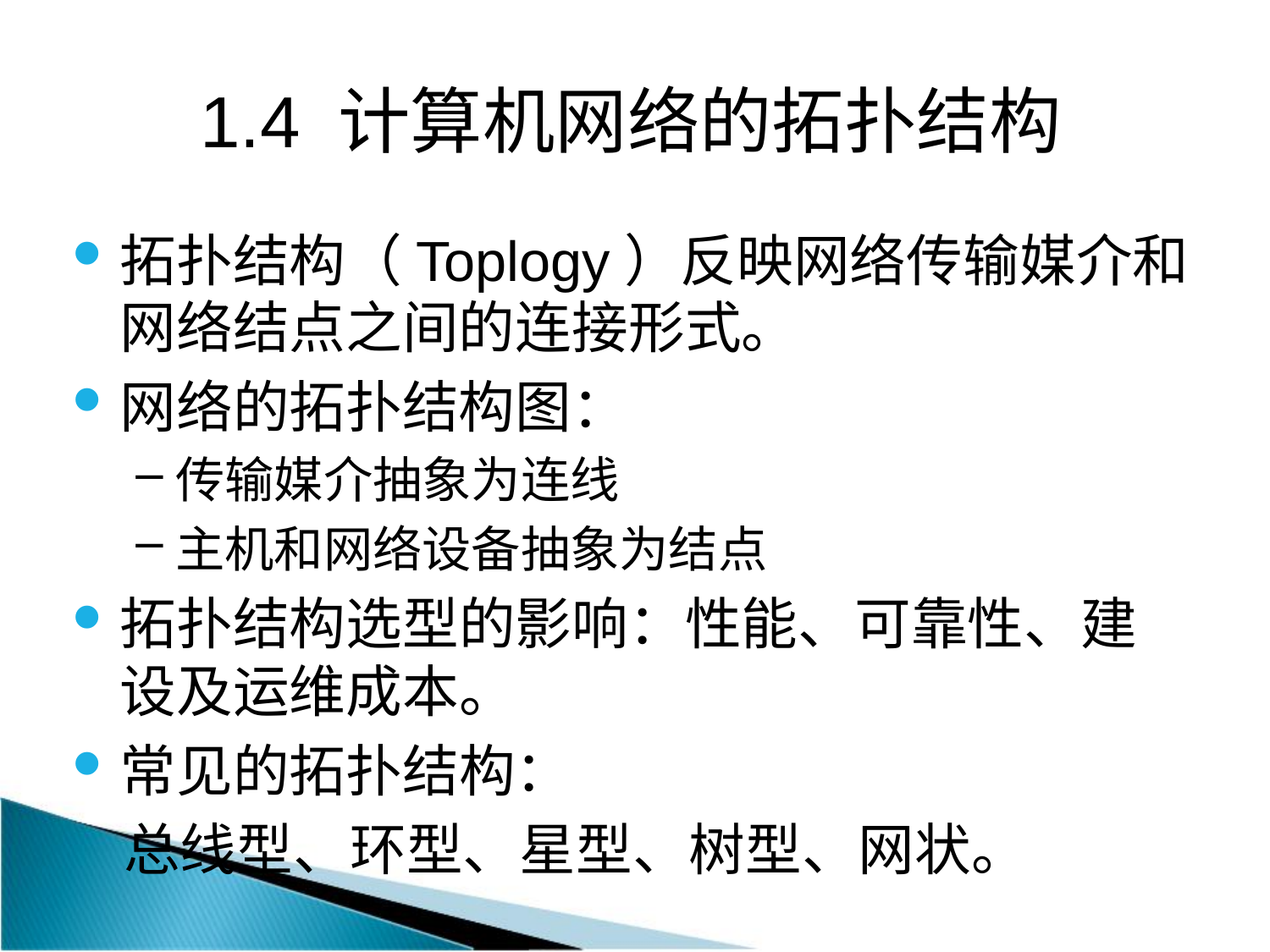

1.4 计算机网络的拓扑结构
拓扑结构（Toplogy）反映网络传输媒介和网络结点之间的连接形式。
网络的拓扑结构图：
传输媒介抽象为连线
主机和网络设备抽象为结点
拓扑结构选型的影响：性能、可靠性、建设及运维成本。
常见的拓扑结构：
   总线型、环型、星型、树型、网状。